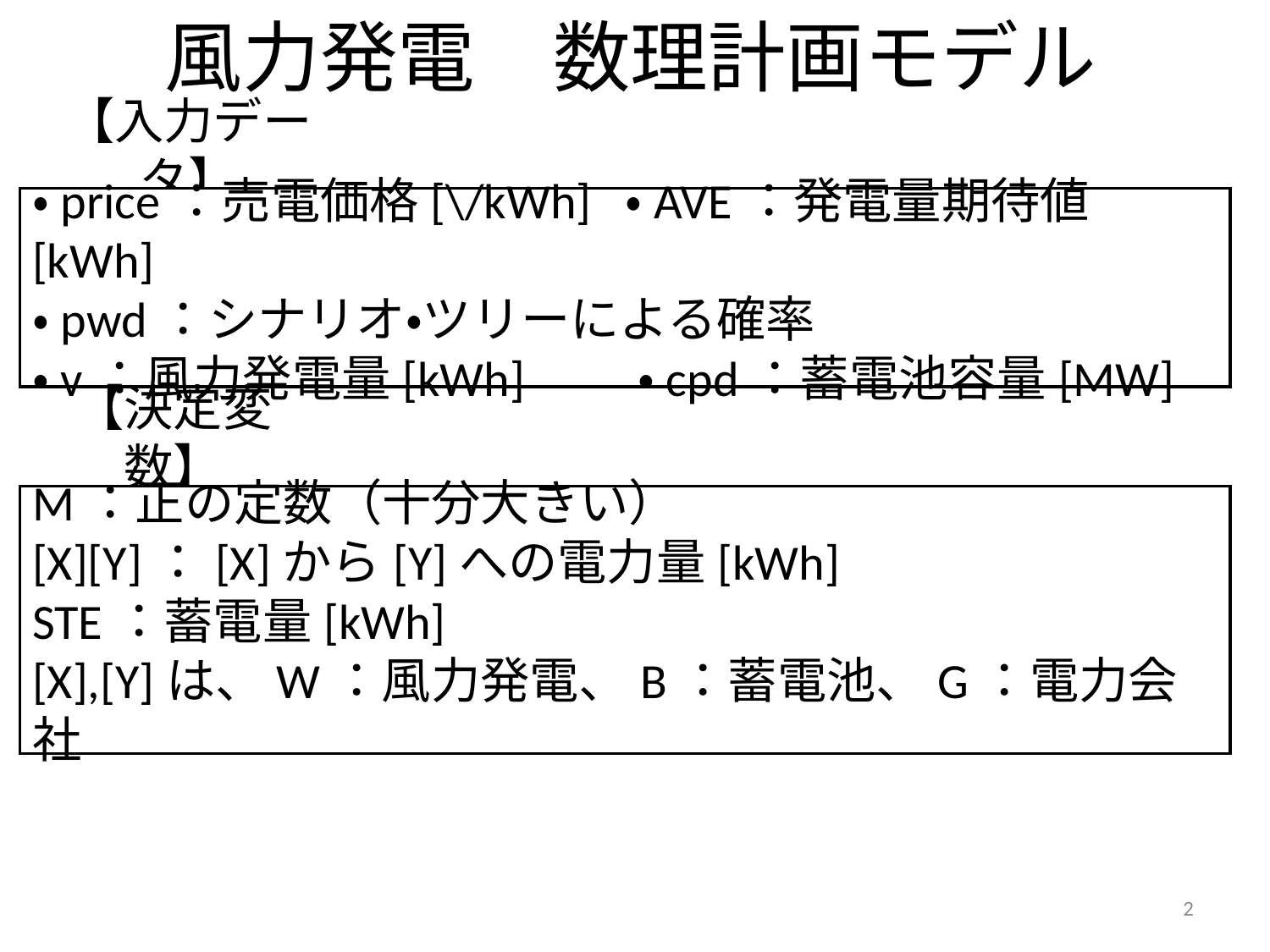

# 風力発電　数理計画モデル
【入力データ】

・price：売電価格[\/kWh]  ・AVE：発電量期待値[kWh]
・pwd：シナリオ・ツリーによる確率
・v：風力発電量[kWh]         ・cpd：蓄電池容量[MW]
【決定変数】
M：正の定数（十分大きい）
[X][Y]：[X]から[Y]への電力量[kWh]
STE：蓄電量[kWh]
[X],[Y]は、W：風力発電、B：蓄電池、G：電力会社
2